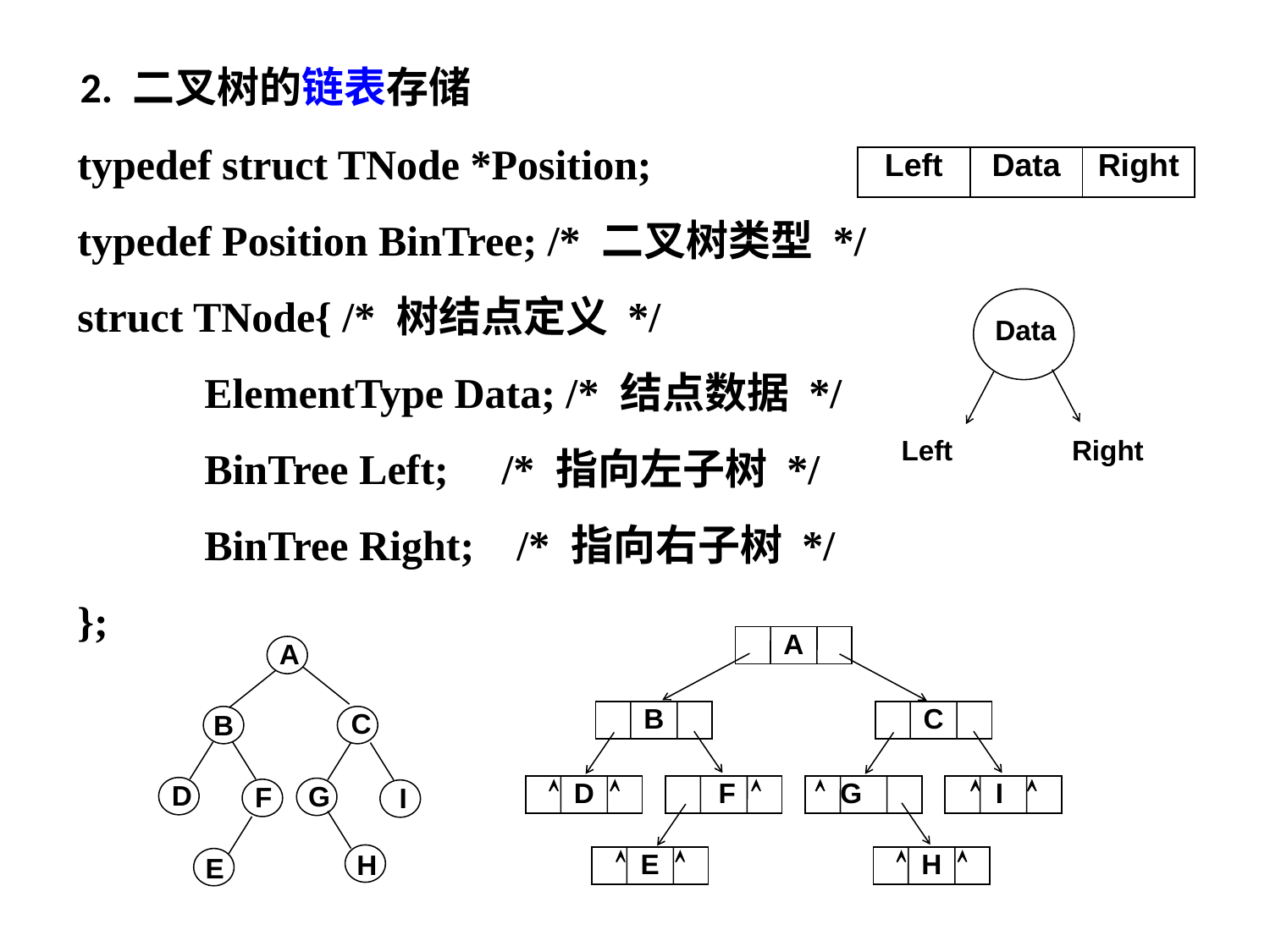

2. 二叉树的链表存储
typedef struct TNode *Position;
typedef Position BinTree; /* 二叉树类型 */
struct TNode{ /* 树结点定义 */
	ElementType Data; /* 结点数据 */
	BinTree Left;     /* 指向左子树 */
	BinTree Right;    /* 指向右子树 */
};
| Left | Data | Right |
| --- | --- | --- |

Data

Left
Right

A

B
C

∧  D  ∧
    F  ∧
∧  G
∧  I   ∧

∧  E  ∧
∧  H  ∧

A

C
B

D
G
F
I

H
E